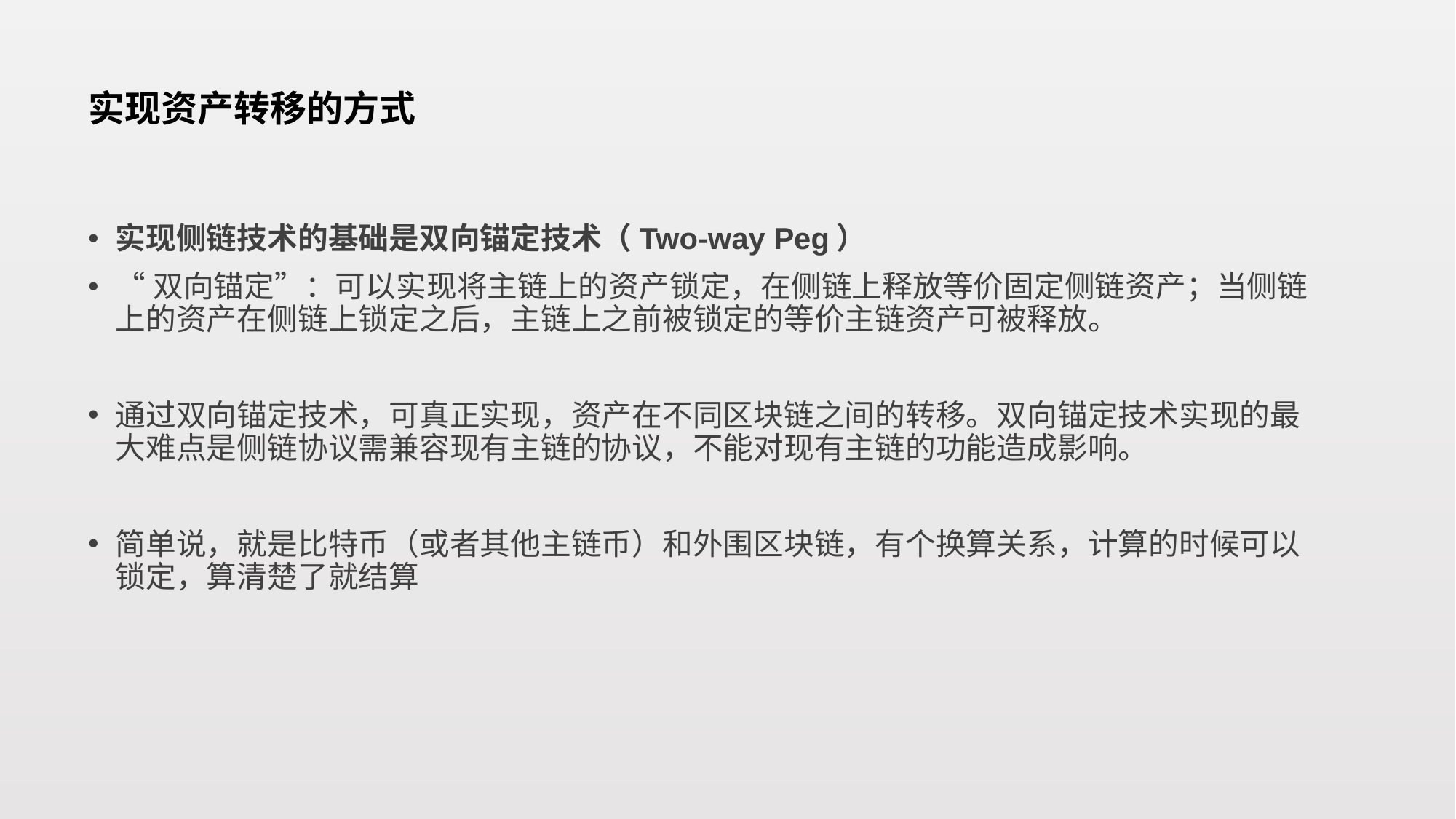

# 实现资产转移的方式
实现侧链技术的基础是双向锚定技术（Two-way Peg）
“双向锚定”：可以实现将主链上的资产锁定，在侧链上释放等价固定侧链资产；当侧链上的资产在侧链上锁定之后，主链上之前被锁定的等价主链资产可被释放。

通过双向锚定技术，可真正实现，资产在不同区块链之间的转移。双向锚定技术实现的最大难点是侧链协议需兼容现有主链的协议，不能对现有主链的功能造成影响。

简单说，就是比特币（或者其他主链币）和外围区块链，有个换算关系，计算的时候可以锁定，算清楚了就结算